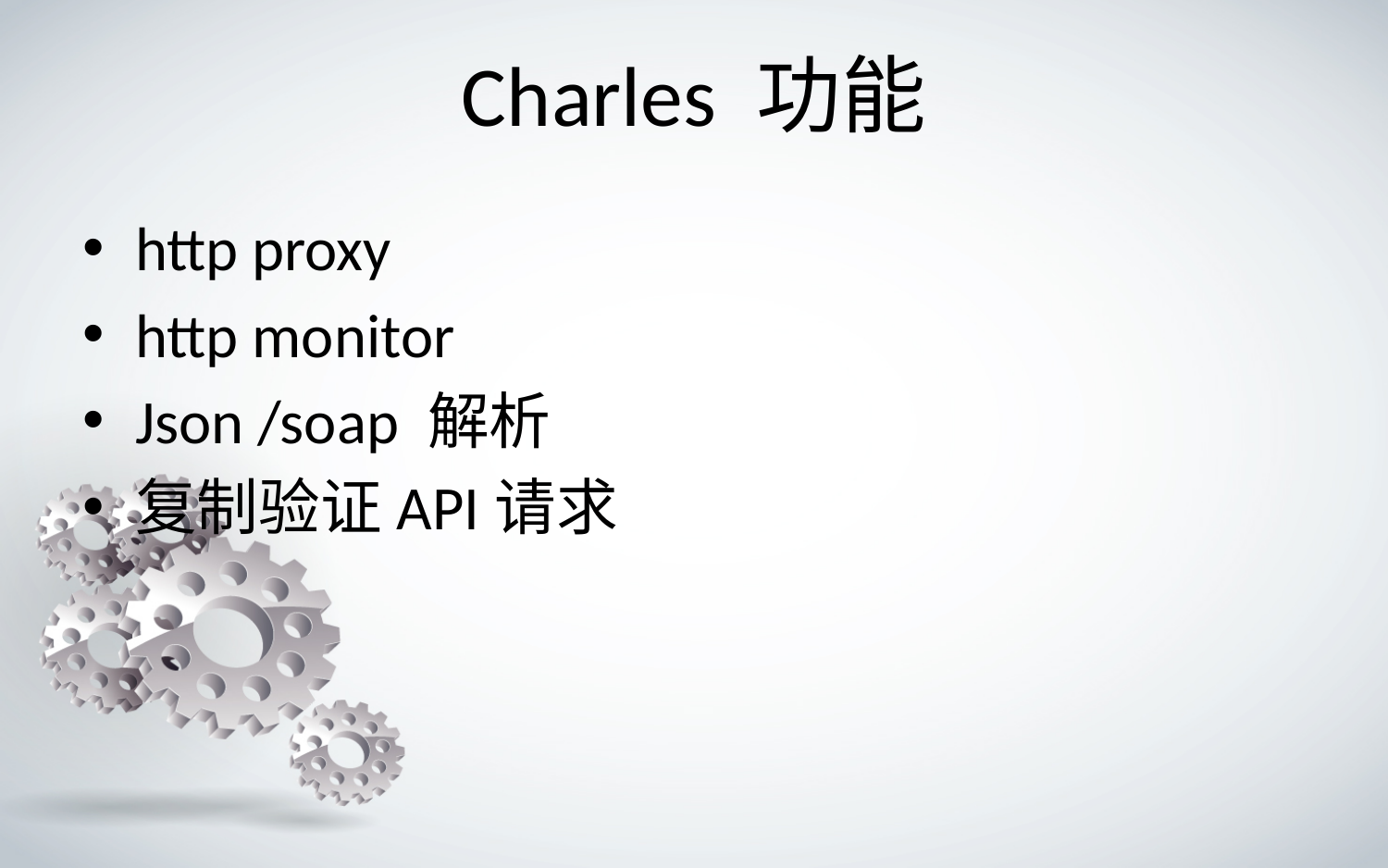

# Charles 功能
http proxy
http monitor
Json /soap 解析
复制验证API请求